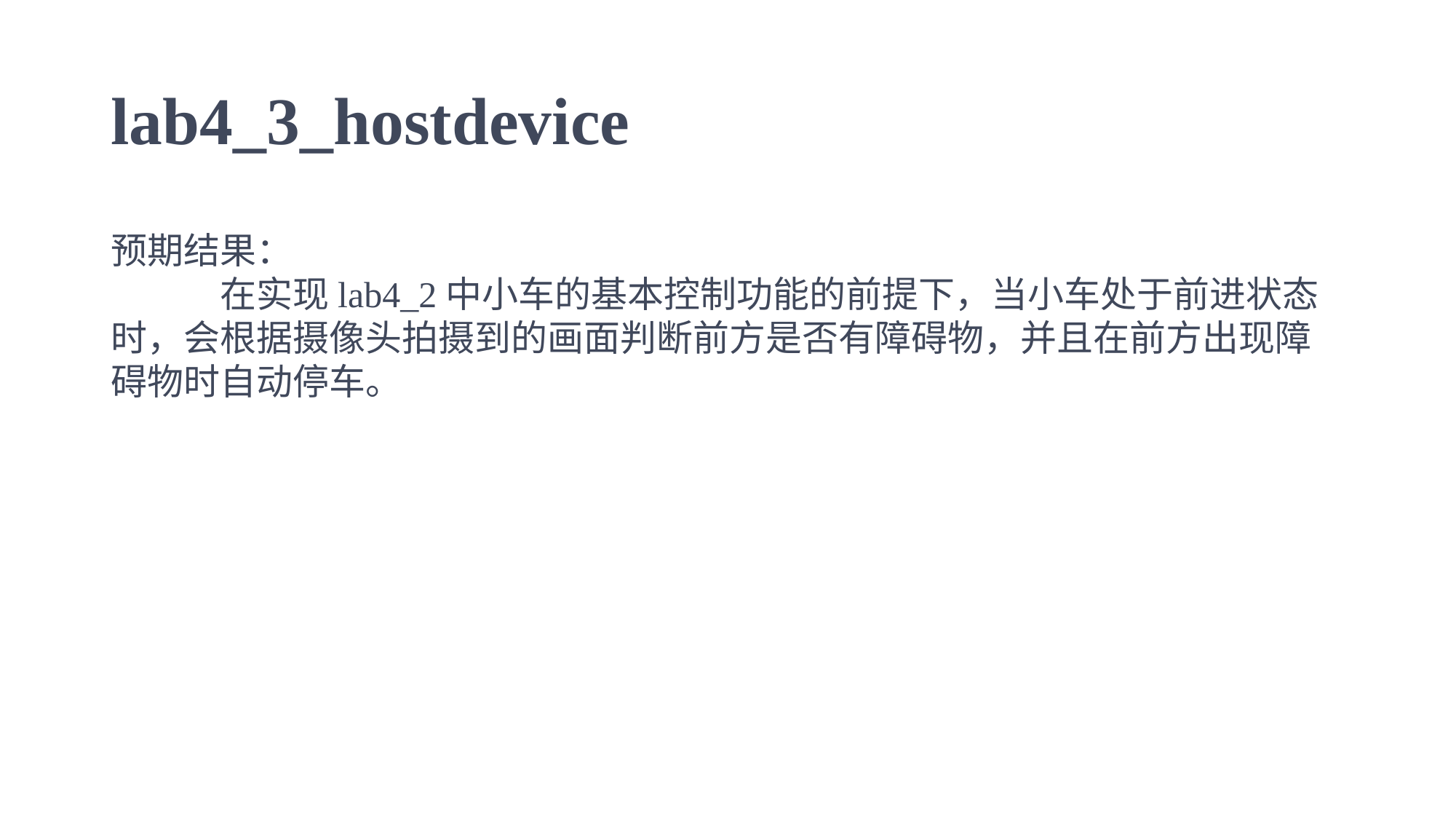

# lab4_3_hostdevice
预期结果：
	在实现lab4_2中小车的基本控制功能的前提下，当小车处于前进状态时，会根据摄像头拍摄到的画面判断前方是否有障碍物，并且在前方出现障碍物时自动停车。